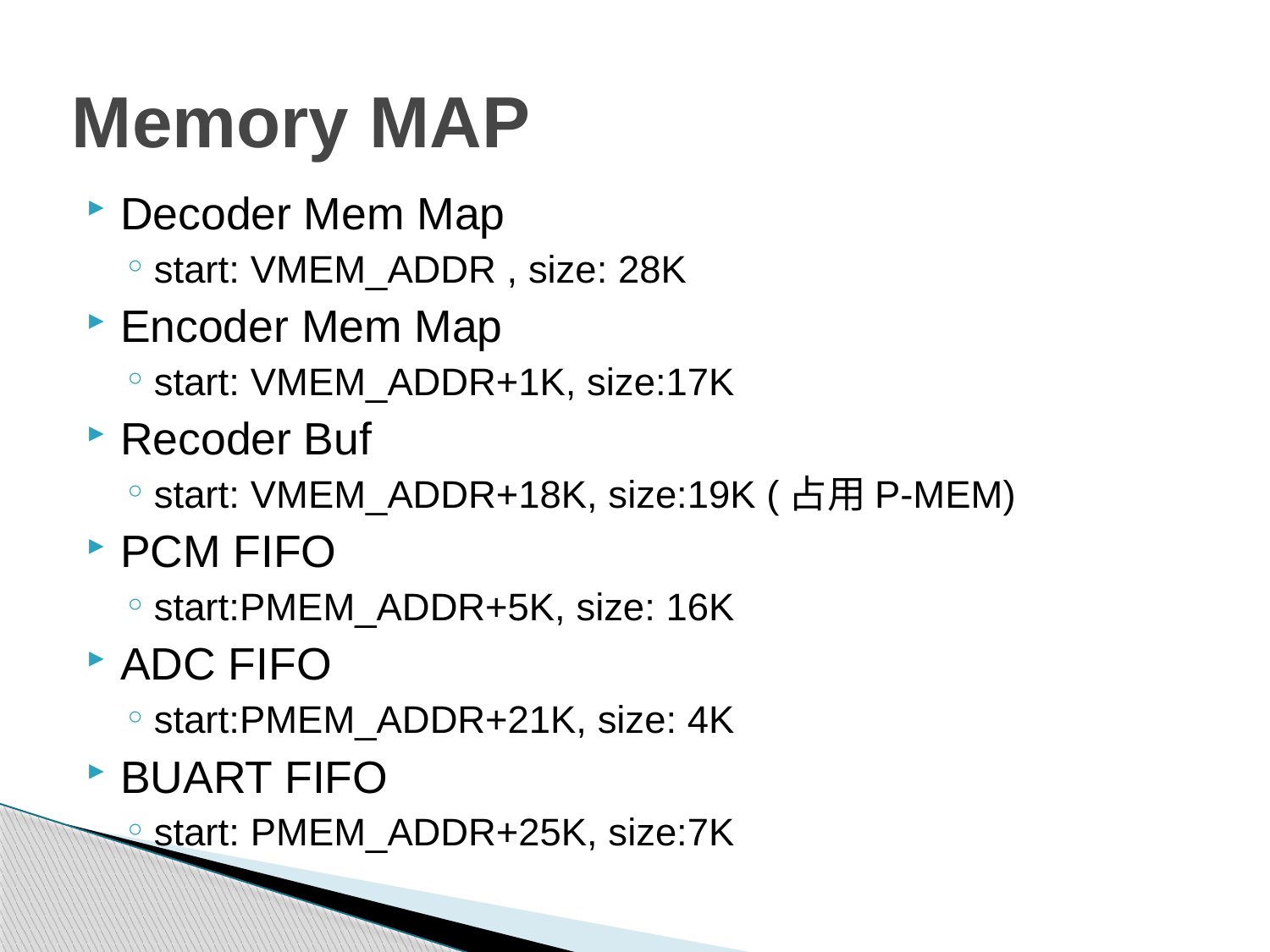

# Memory MAP
Decoder Mem Map
start: VMEM_ADDR , size: 28K
Encoder Mem Map
start: VMEM_ADDR+1K, size:17K
Recoder Buf
start: VMEM_ADDR+18K, size:19K (占用P-MEM)
PCM FIFO
start:PMEM_ADDR+5K, size: 16K
ADC FIFO
start:PMEM_ADDR+21K, size: 4K
BUART FIFO
start: PMEM_ADDR+25K, size:7K